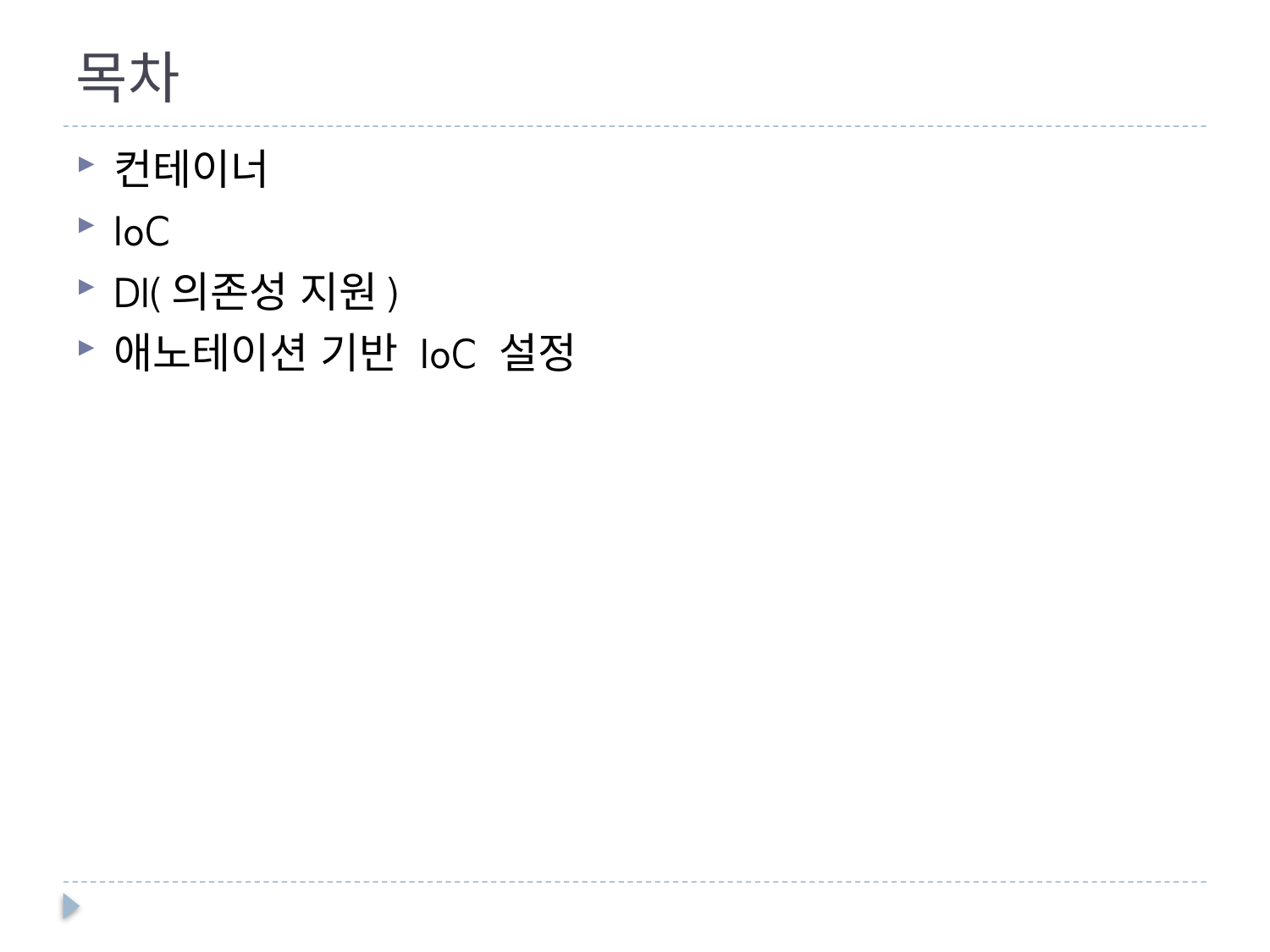

# 목차
컨테이너
IoC
DI(의존성 지원)
애노테이션 기반 IoC 설정